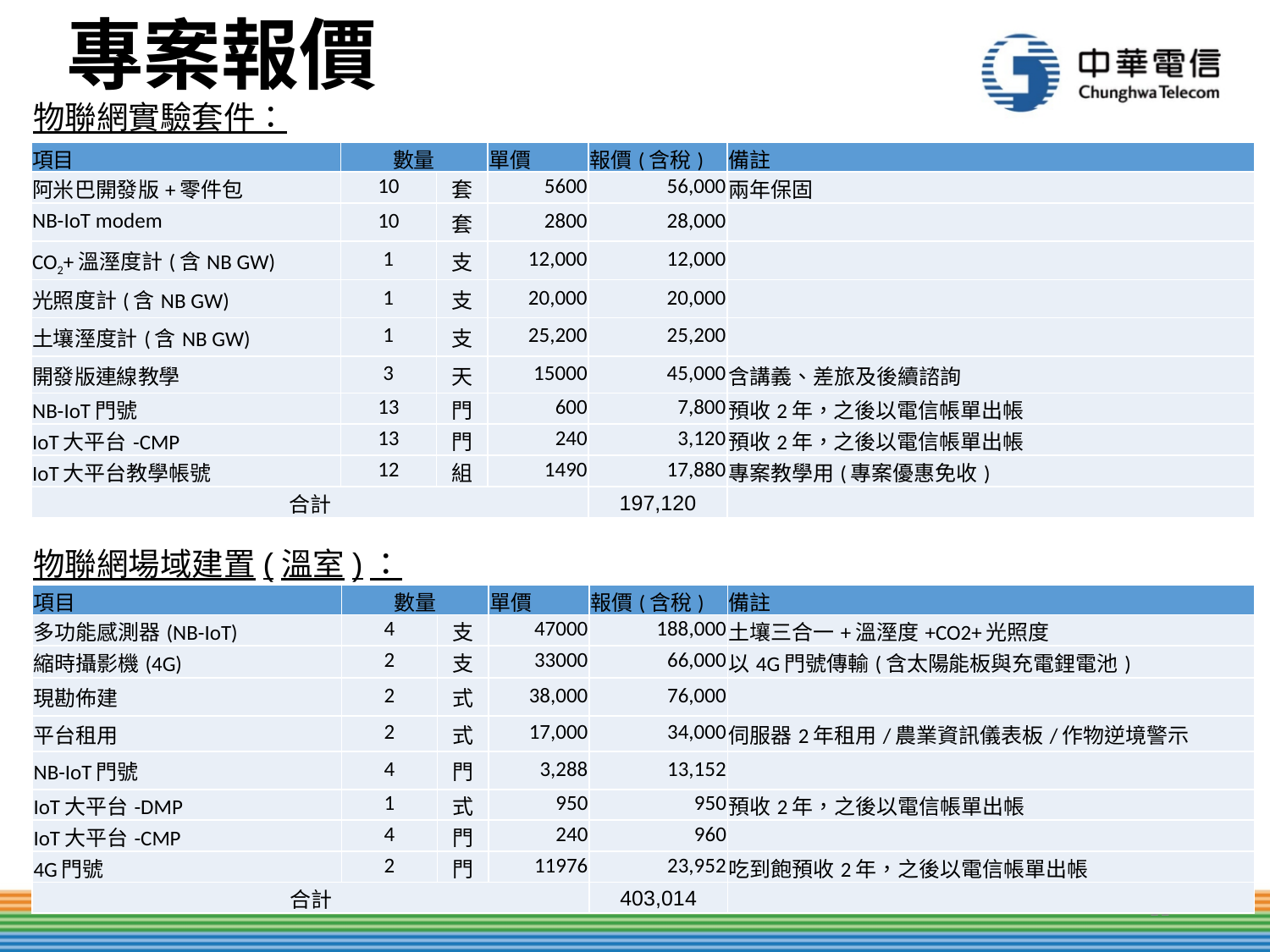

專案報價
物聯網實驗套件：
| 項目 | 數量 |  | 單價 | 報價(含稅) | 備註 |
| --- | --- | --- | --- | --- | --- |
| 阿米巴開發版+零件包 | 10 | 套 | 5600 | 56,000 | 兩年保固 |
| NB-IoT modem | 10 | 套 | 2800 | 28,000 |  |
| CO2+溫溼度計(含NB GW) | 1 | 支 | 12,000 | 12,000 |  |
| 光照度計(含NB GW) | 1 | 支 | 20,000 | 20,000 |  |
| 土壤溼度計(含NB GW) | 1 | 支 | 25,200 | 25,200 |  |
| 開發版連線教學 | 3 | 天 | 15000 | 45,000 | 含講義、差旅及後續諮詢 |
| NB-IoT門號 | 13 | 門 | 600 | 7,800 | 預收2年，之後以電信帳單出帳 |
| IoT大平台-CMP | 13 | 門 | 240 | 3,120 | 預收2年，之後以電信帳單出帳 |
| IoT大平台教學帳號 | 12 | 組 | 1490 | 17,880 | 專案教學用(專案優惠免收) |
| 合計 |  |  |  | 197,120 |  |
物聯網場域建置(溫室)：
| 項目 | 數量 |  | 單價 | 報價(含稅) | 備註 |
| --- | --- | --- | --- | --- | --- |
| 多功能感測器(NB-IoT) | 4 | 支 | 47000 | 188,000 | 土壤三合一+溫溼度+CO2+光照度 |
| 縮時攝影機(4G) | 2 | 支 | 33000 | 66,000 | 以4G門號傳輸(含太陽能板與充電鋰電池) |
| 現勘佈建 | 2 | 式 | 38,000 | 76,000 |  |
| 平台租用 | 2 | 式 | 17,000 | 34,000 | 伺服器2年租用/農業資訊儀表板/作物逆境警示 |
| NB-IoT門號 | 4 | 門 | 3,288 | 13,152 |  |
| IoT大平台-DMP | 1 | 式 | 950 | 950 | 預收2年，之後以電信帳單出帳 |
| IoT大平台-CMP | 4 | 門 | 240 | 960 |  |
| 4G門號 | 2 | 門 | 11976 | 23,952 | 吃到飽預收2年，之後以電信帳單出帳 |
| 合計 |  |  |  | 403,014 |  |
11